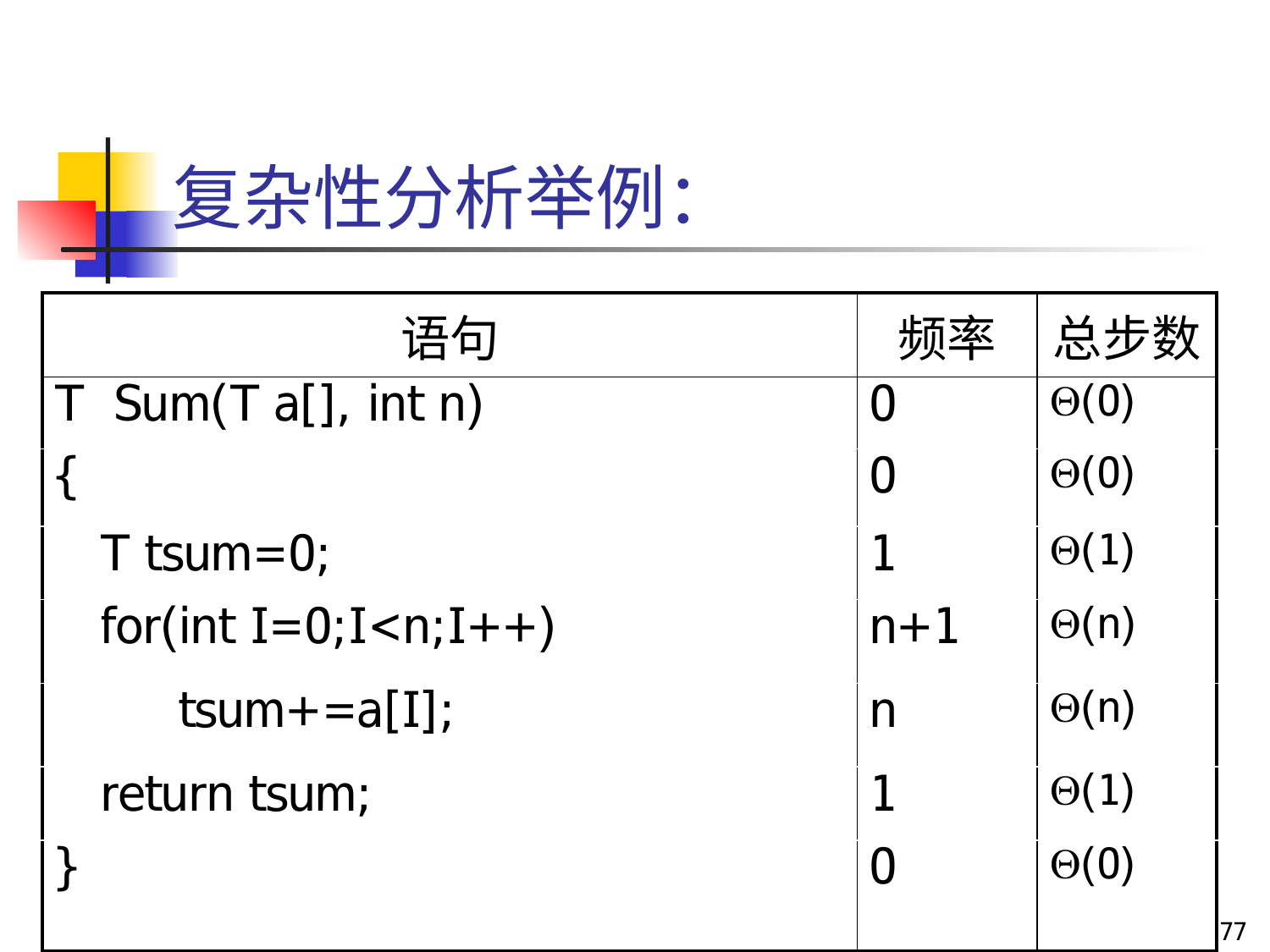

# 复杂性分析举例：

| 语句 | 频率 | 总步数 |
| --- | --- | --- |
| T Sum(T a[], int n) | 0 | Θ(0) |
| { | 0 | Θ(0) |
| T tsum=0; | 1 | Θ(1) |
| for(int I=0;I<n;I++) | n+1 | Θ(n) |
| tsum+=a[I]; | n | Θ(n) |
| return tsum; | 1 | Θ(1) |
| } | 0 | Θ(0) |
77